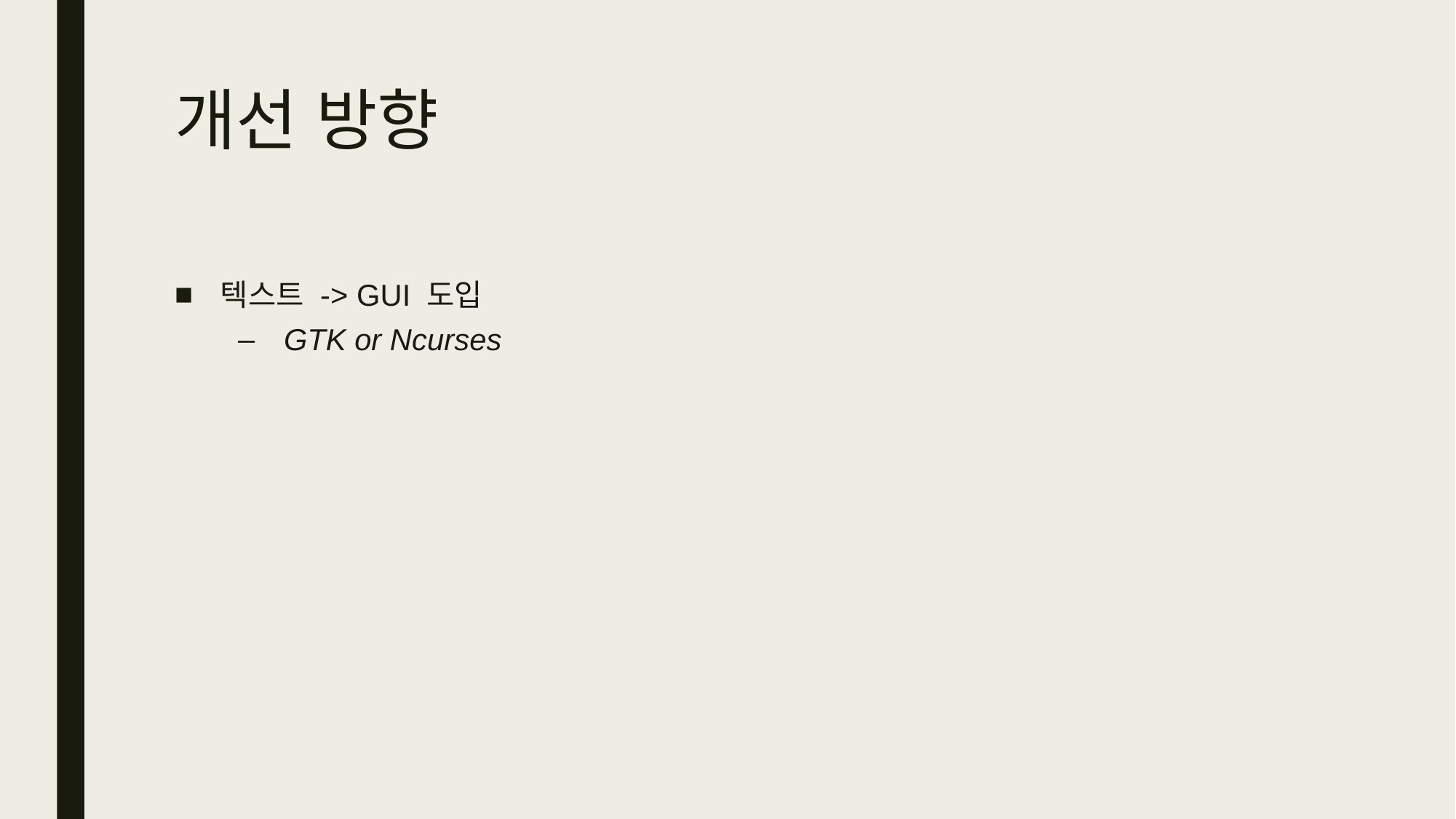

# 개선 방향
텍스트 -> GUI 도입
GTK or Ncurses